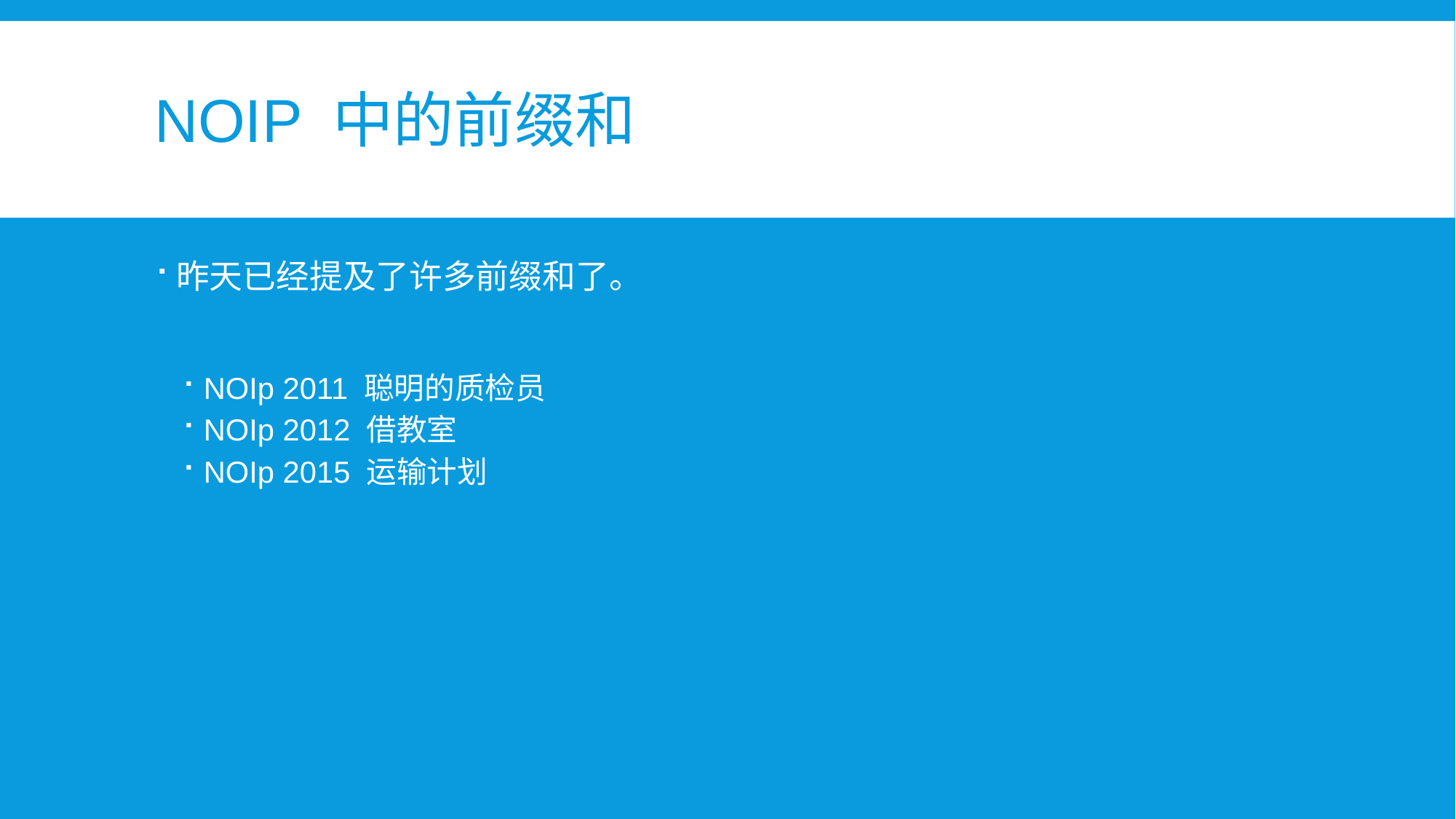

# NOIP 中的前缀和
昨天已经提及了许多前缀和了。

NOIp 2011 聪明的质检员
NOIp 2012 借教室
NOIp 2015 运输计划